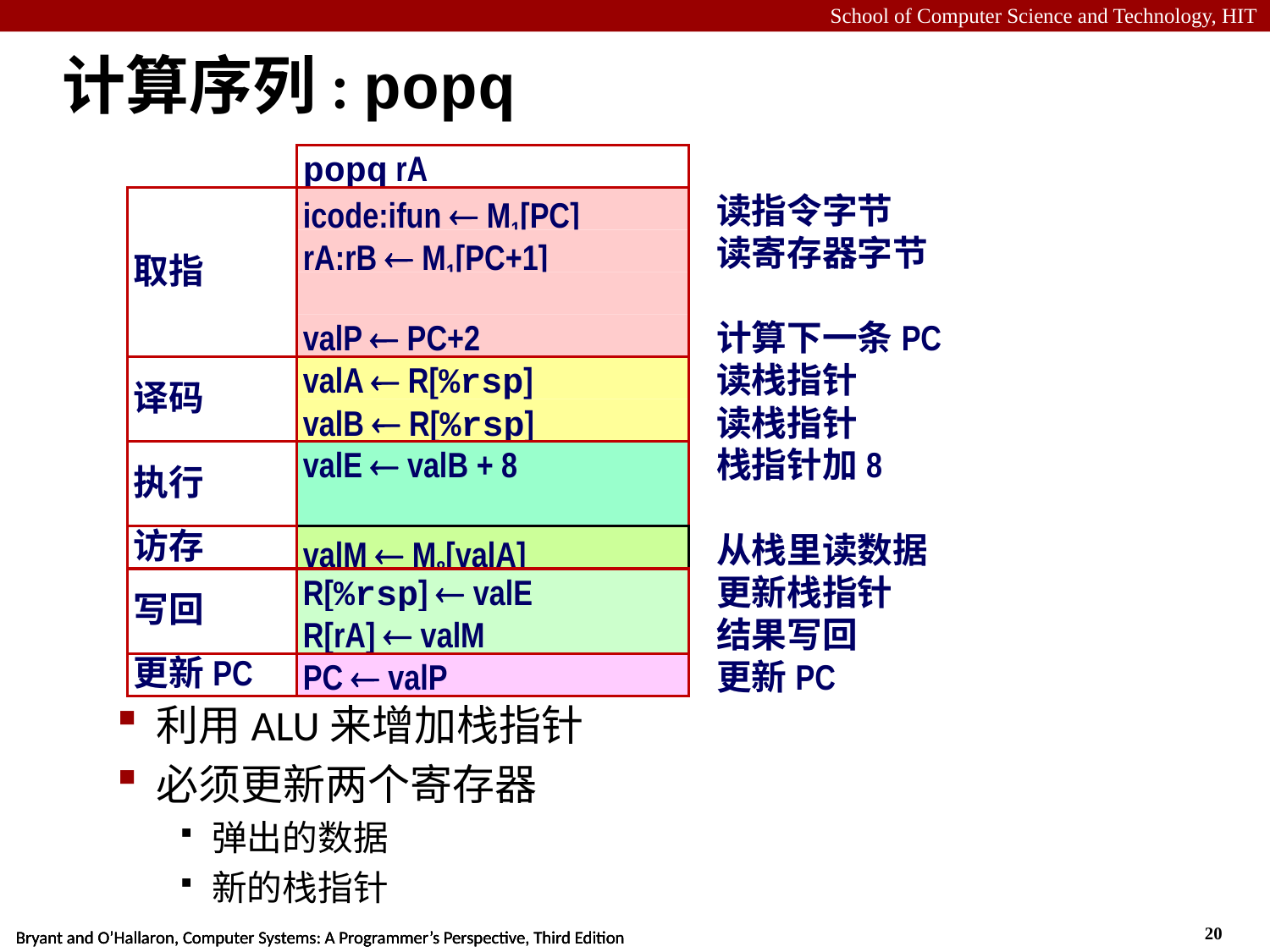

# 计算序列: popq
popq rA
取指
icode:ifun ← M1[PC]

读指令字节
rA:rB ← M1[PC+1]
读寄存器字节

valP ← PC+2
计算下一条PC
译码
valA ← R[%rsp]

读栈指针
valB ← R[%rsp]
读栈指针
执行
valE ← valB + 8

栈指针加8

访存
valM ← M8[valA]
从栈里读数据
写回
R[%rsp] ← valE

更新栈指针
R[rA] ← valM
结果写回
更新PC
PC ← valP
更新PC
利用ALU来增加栈指针
必须更新两个寄存器
弹出的数据
新的栈指针